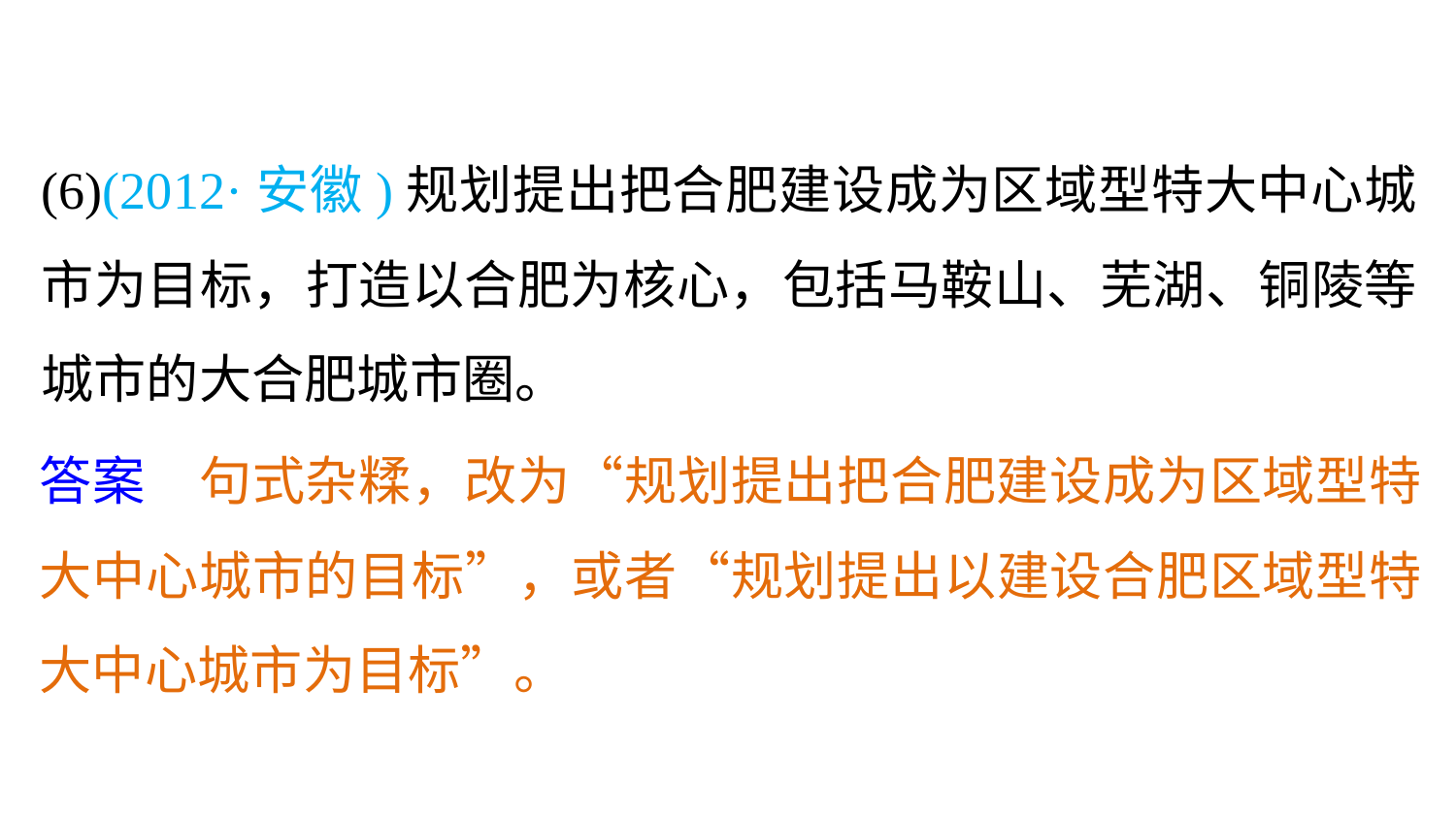

(6)(2012·安徽)规划提出把合肥建设成为区域型特大中心城市为目标，打造以合肥为核心，包括马鞍山、芜湖、铜陵等城市的大合肥城市圈。
答案　句式杂糅，改为“规划提出把合肥建设成为区域型特大中心城市的目标”，或者“规划提出以建设合肥区域型特大中心城市为目标”。